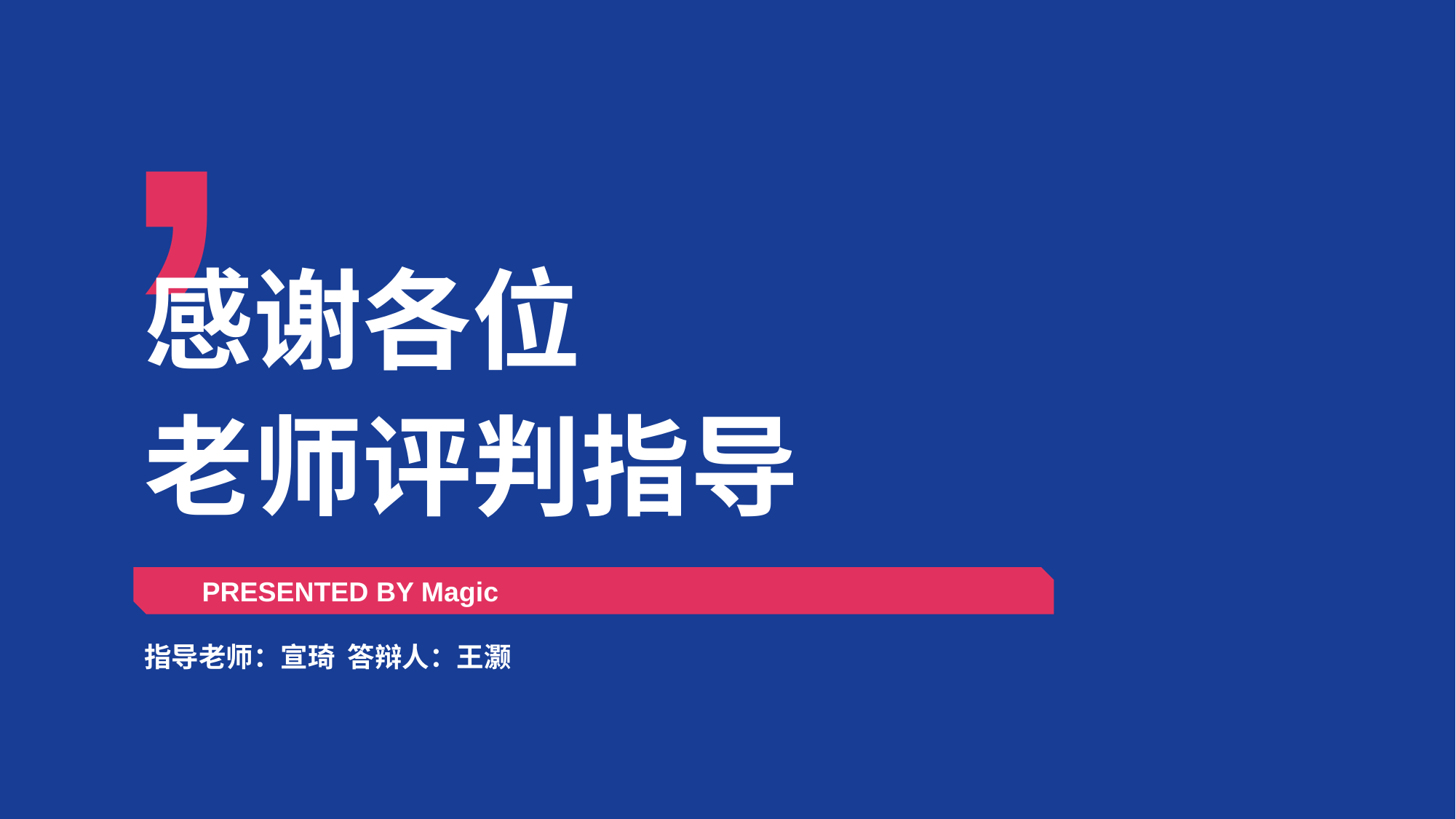

感谢各位
老师评判指导
PRESENTED BY Magic
指导老师：宣琦  答辩人：王灏